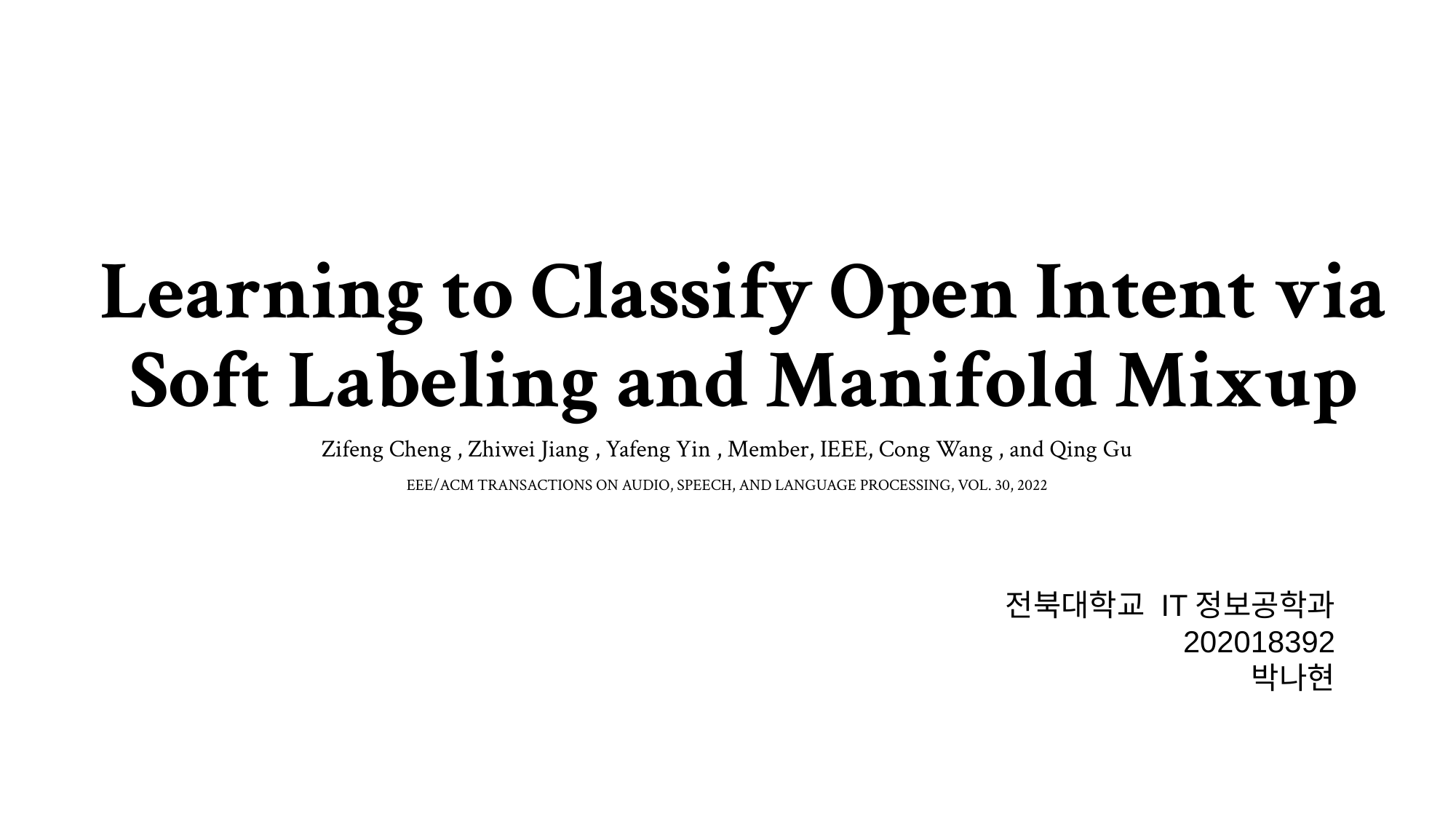

# Learning to Classify Open Intent via Soft Labeling and Manifold Mixup
Zifeng Cheng , Zhiwei Jiang , Yafeng Yin , Member, IEEE, Cong Wang , and Qing Gu
EEE/ACM TRANSACTIONS ON AUDIO, SPEECH, AND LANGUAGE PROCESSING, VOL. 30, 2022
전북대학교 IT정보공학과
202018392
박나현